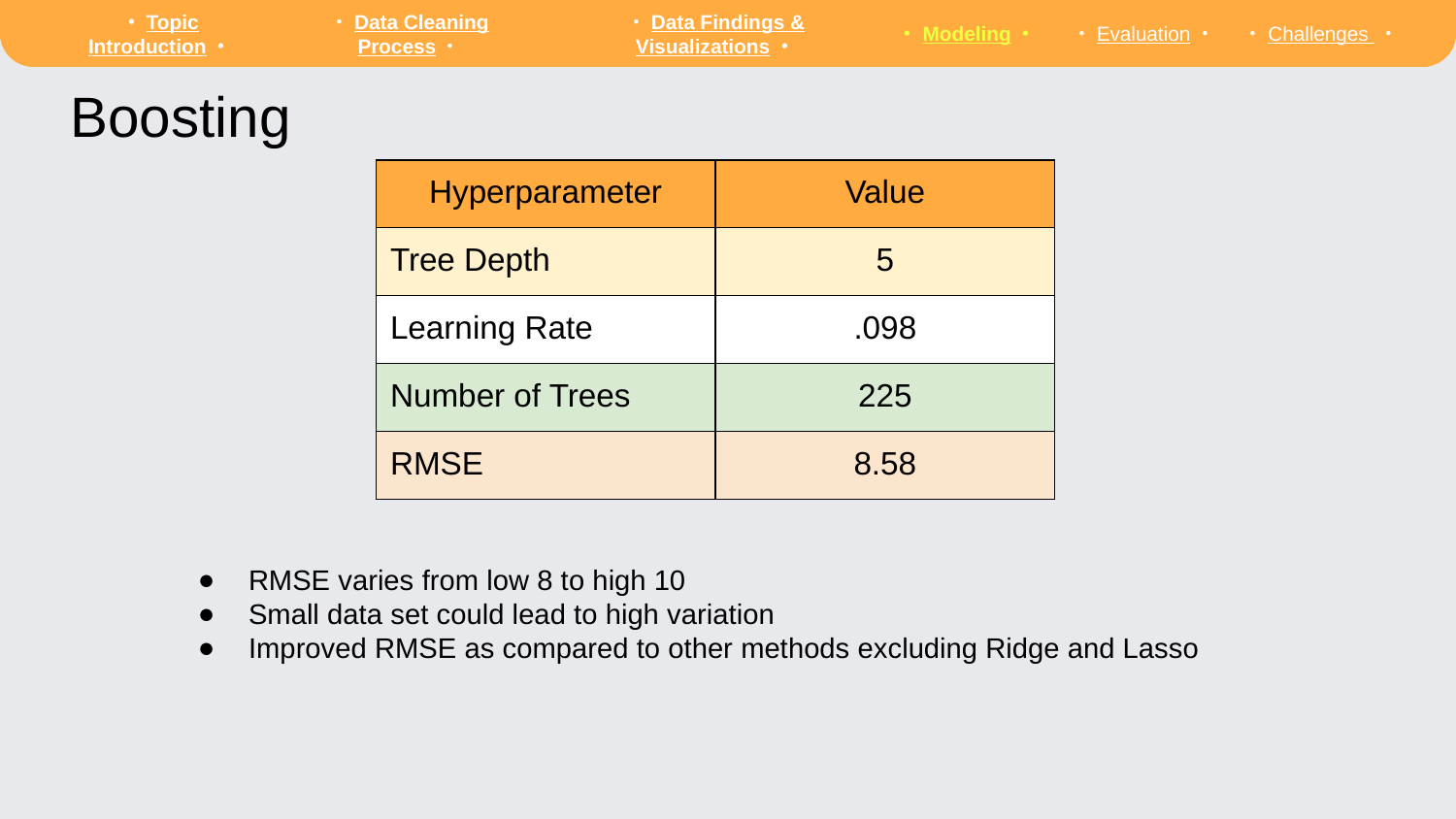

・Topic Introduction・
・Data Cleaning Process・
・Data Findings & Visualizations・
・Modeling・
・Evaluation・
・Challenges ・
Boosting
| Hyperparameter | Value |
| --- | --- |
| Tree Depth | 5 |
| Learning Rate | .098 |
| Number of Trees | 225 |
| RMSE | 8.58 |
RMSE varies from low 8 to high 10
Small data set could lead to high variation
Improved RMSE as compared to other methods excluding Ridge and Lasso